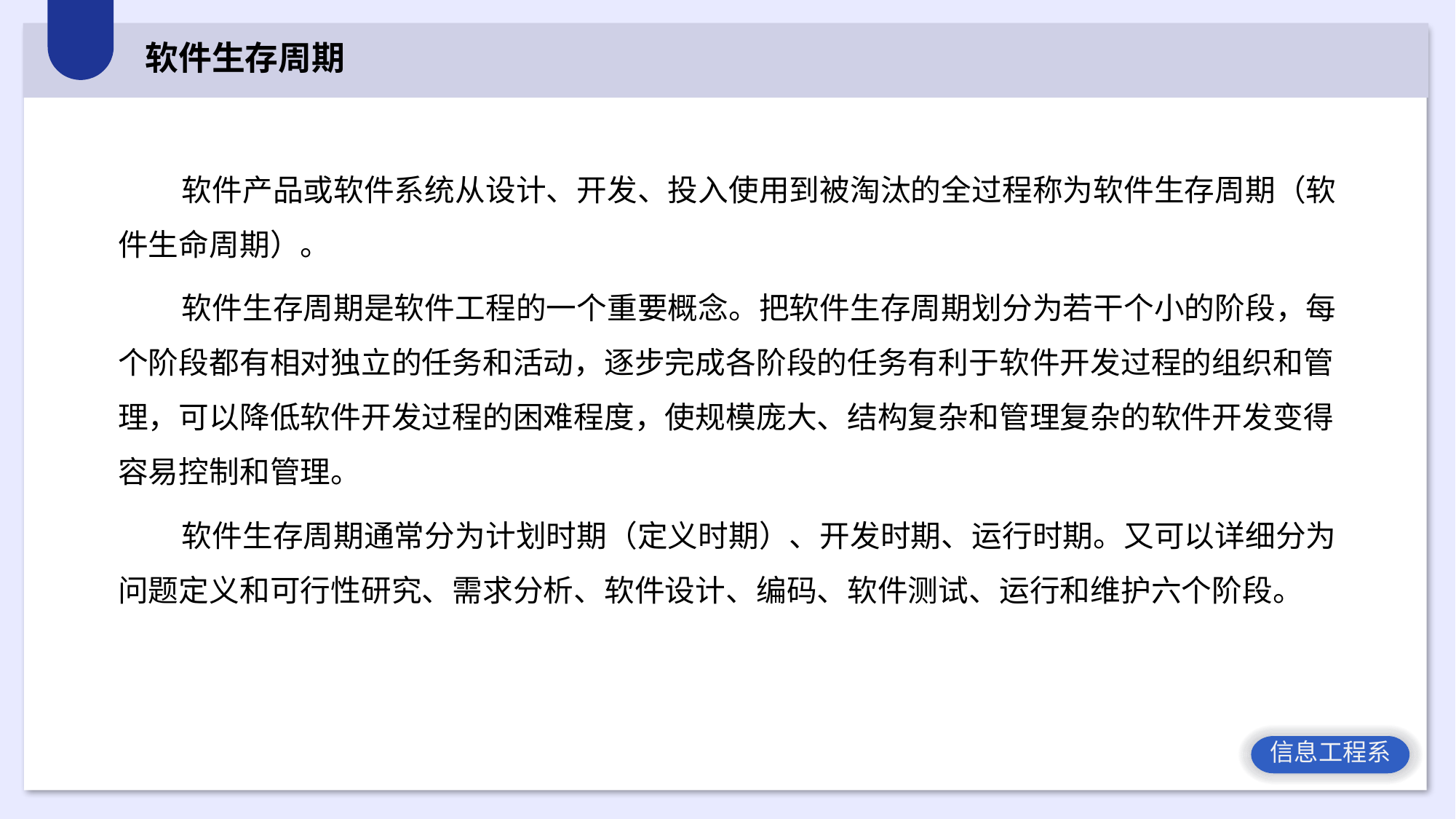

软件生存周期
软件产品或软件系统从设计、开发、投入使用到被淘汰的全过程称为软件生存周期（软件生命周期）。
软件生存周期是软件工程的一个重要概念。把软件生存周期划分为若干个小的阶段，每个阶段都有相对独立的任务和活动，逐步完成各阶段的任务有利于软件开发过程的组织和管理，可以降低软件开发过程的困难程度，使规模庞大、结构复杂和管理复杂的软件开发变得容易控制和管理。
软件生存周期通常分为计划时期（定义时期）、开发时期、运行时期。又可以详细分为问题定义和可行性研究、需求分析、软件设计、编码、软件测试、运行和维护六个阶段。